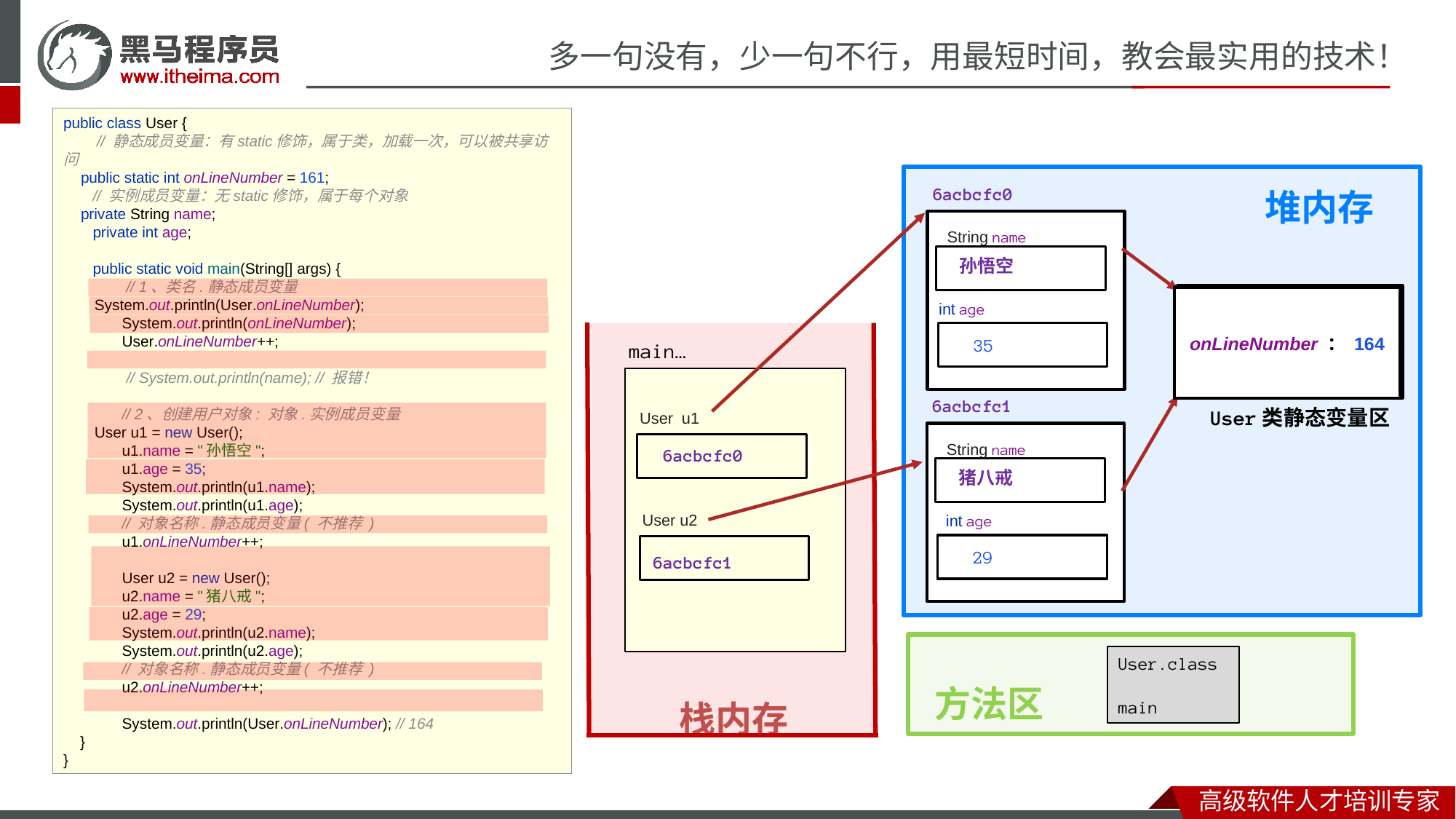

public class User {
        // 静态成员变量：有static修饰，属于类，加载一次，可以被共享访问
    public static int onLineNumber = 161;
       // 实例成员变量：无static修饰，属于每个对象
    private String name;
       private int age;
       public static void main(String[] args) {
               // 1、类名.静态成员变量
        System.out.println(User.onLineNumber);
              System.out.println(onLineNumber);
              User.onLineNumber++;
               // System.out.println(name); // 报错！

              // 2、创建用户对象: 对象.实例成员变量
        User u1 = new User();
              u1.name = "孙悟空";
              u1.age = 35;
              System.out.println(u1.name);
              System.out.println(u1.age);
              // 对象名称.静态成员变量( 不推荐 )
              u1.onLineNumber++;
              User u2 = new User();
              u2.name = "猪八戒";
              u2.age = 29;
              System.out.println(u2.name);
              System.out.println(u2.age);
              // 对象名称.静态成员变量( 不推荐 )
              u2.onLineNumber++;
              System.out.println(User.onLineNumber); // 164
    }
}
堆内存

6acbcfc0

String name

孙悟空

onLineNumber ： 162
onLineNumber ： 163
onLineNumber ： 161
onLineNumber ： 164
int age

栈内存

35
main…

6acbcfc1
User类静态变量区

User  u1

String name

6acbcfc0

猪八戒
User u2
int age

29
6acbcfc1

方法区
User.class

main